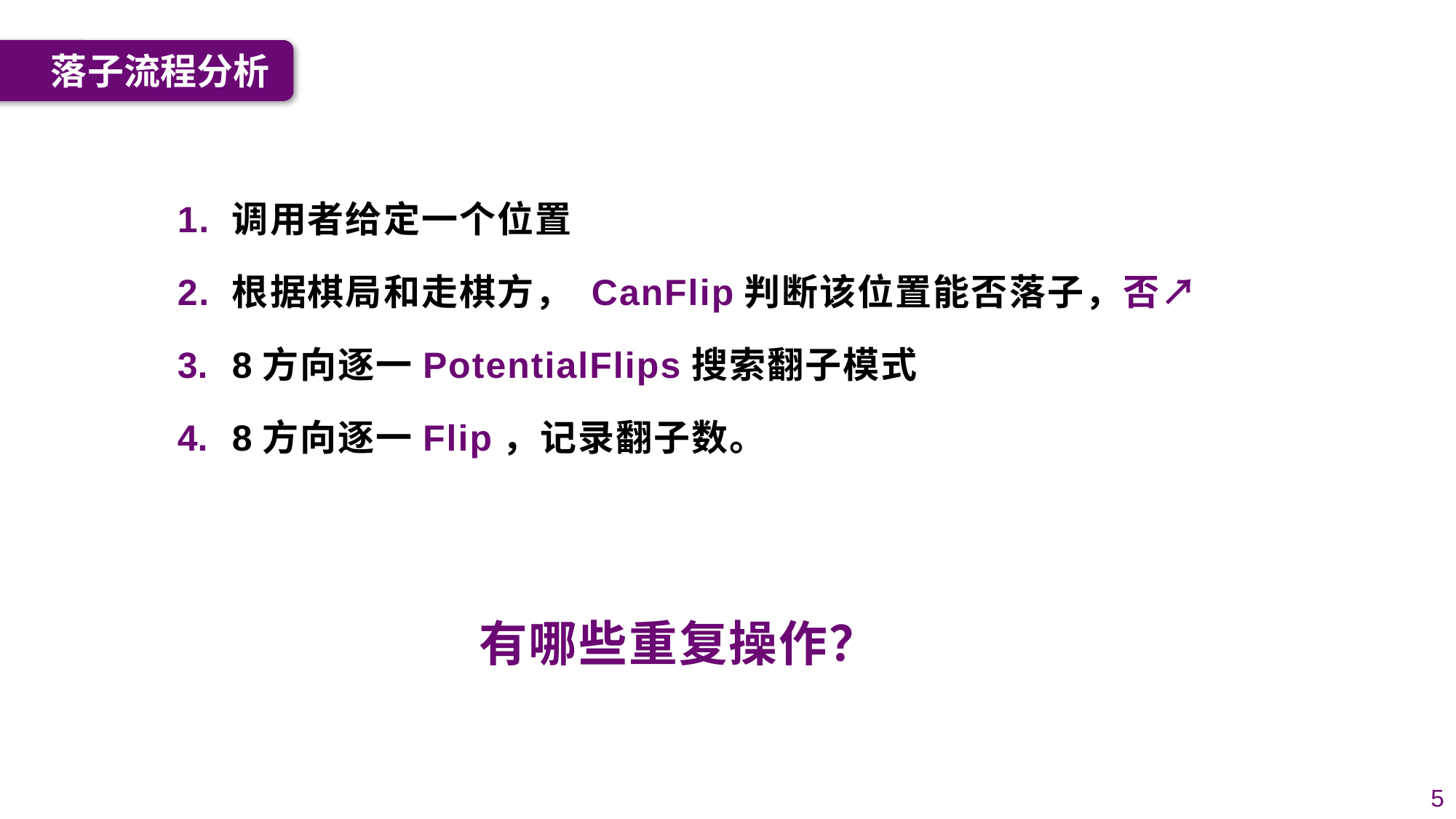

落子流程分析
调用者给定一个位置
根据棋局和走棋方， CanFlip判断该位置能否落子，否↗
8方向逐一PotentialFlips搜索翻子模式
8方向逐一Flip，记录翻子数。
有哪些重复操作？
5